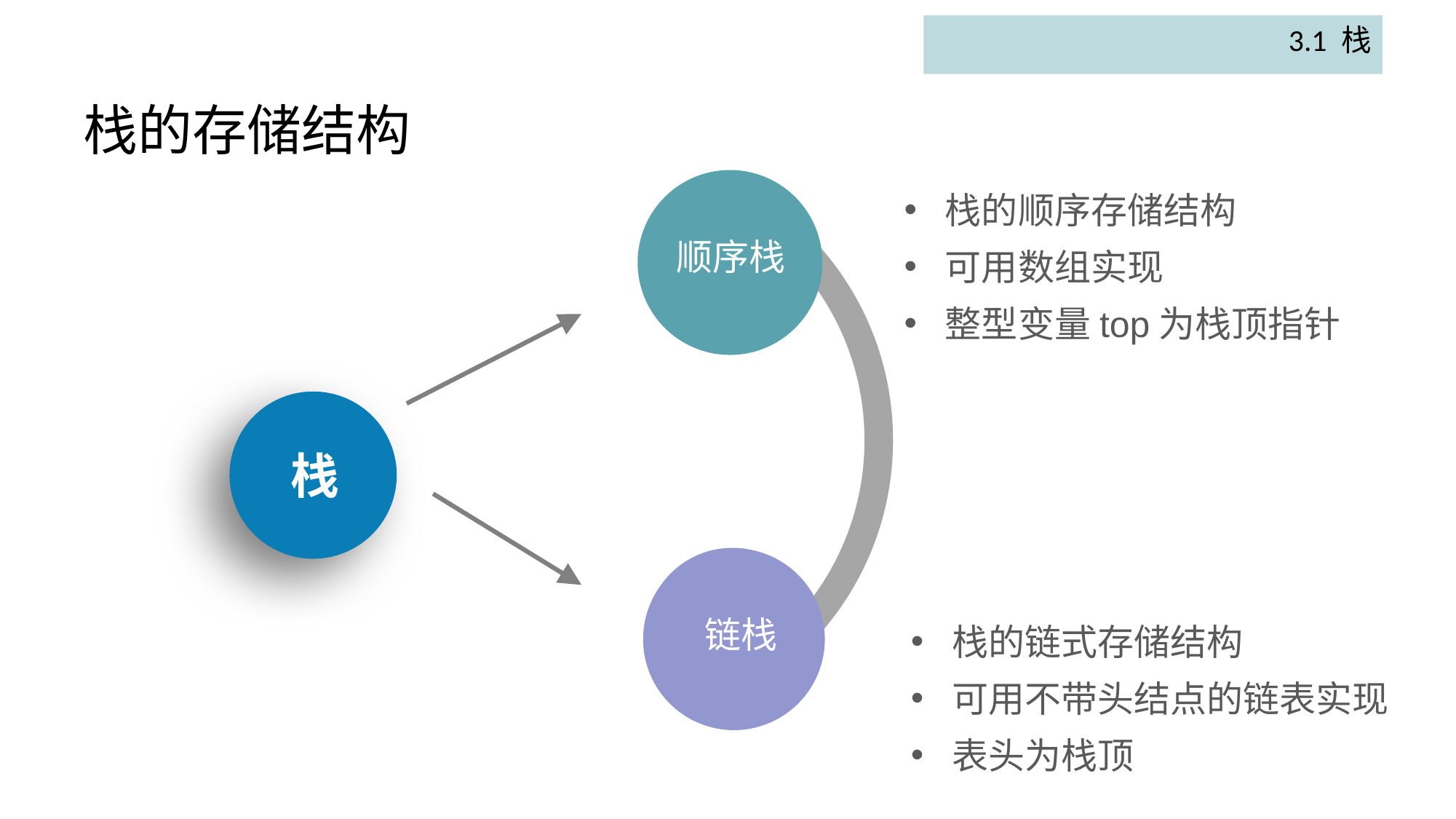

3.1 栈

# 栈的存储结构

顺序栈
栈的顺序存储结构
可用数组实现
整型变量top为栈顶指针

栈

链栈
栈的链式存储结构
可用不带头结点的链表实现
表头为栈顶